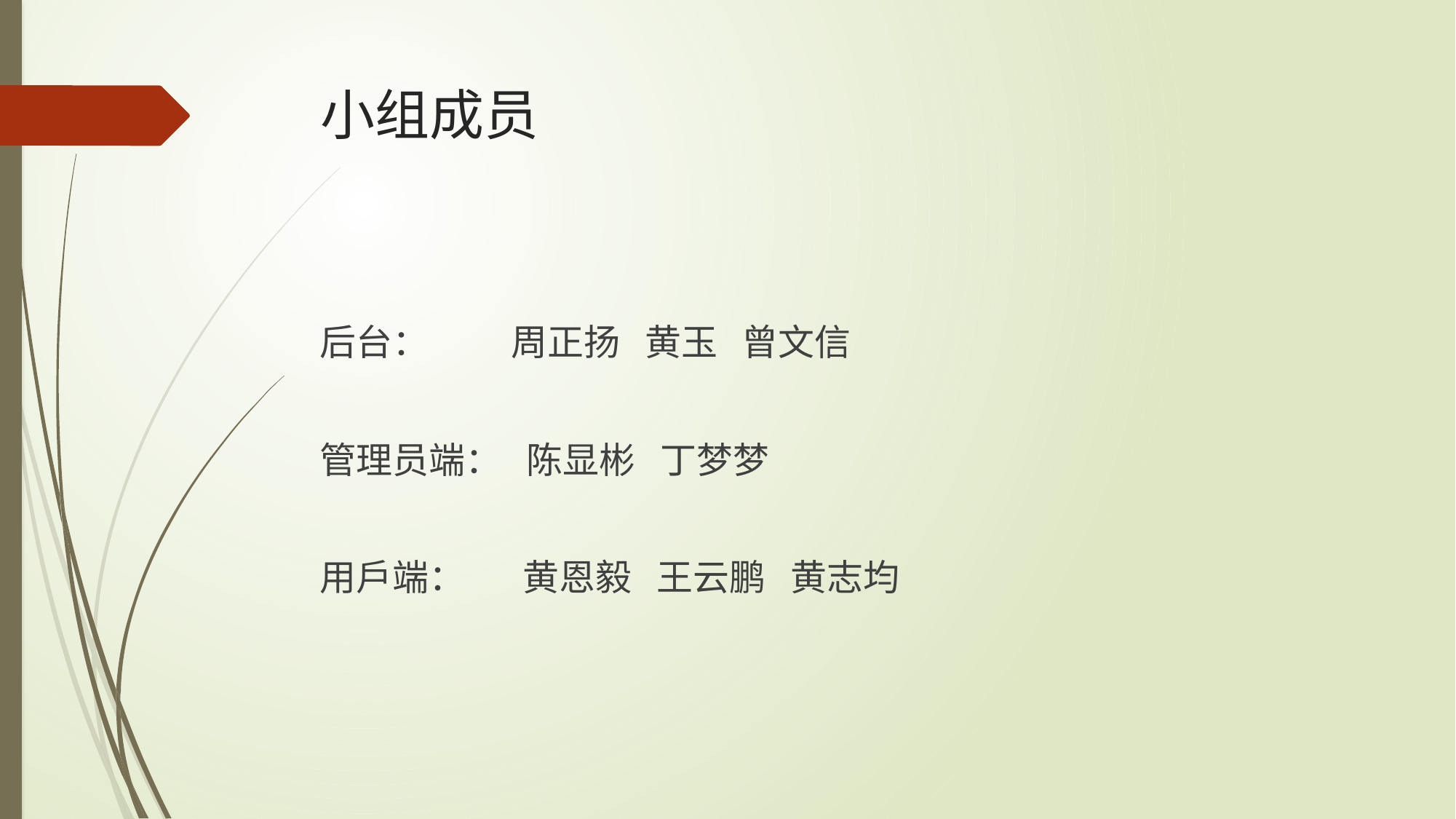

# 小组成员

后台：          周正扬   黄玉   曾文信

管理员端：   陈显彬   丁梦梦

用户端：       黄恩毅   王云鹏   黄志均